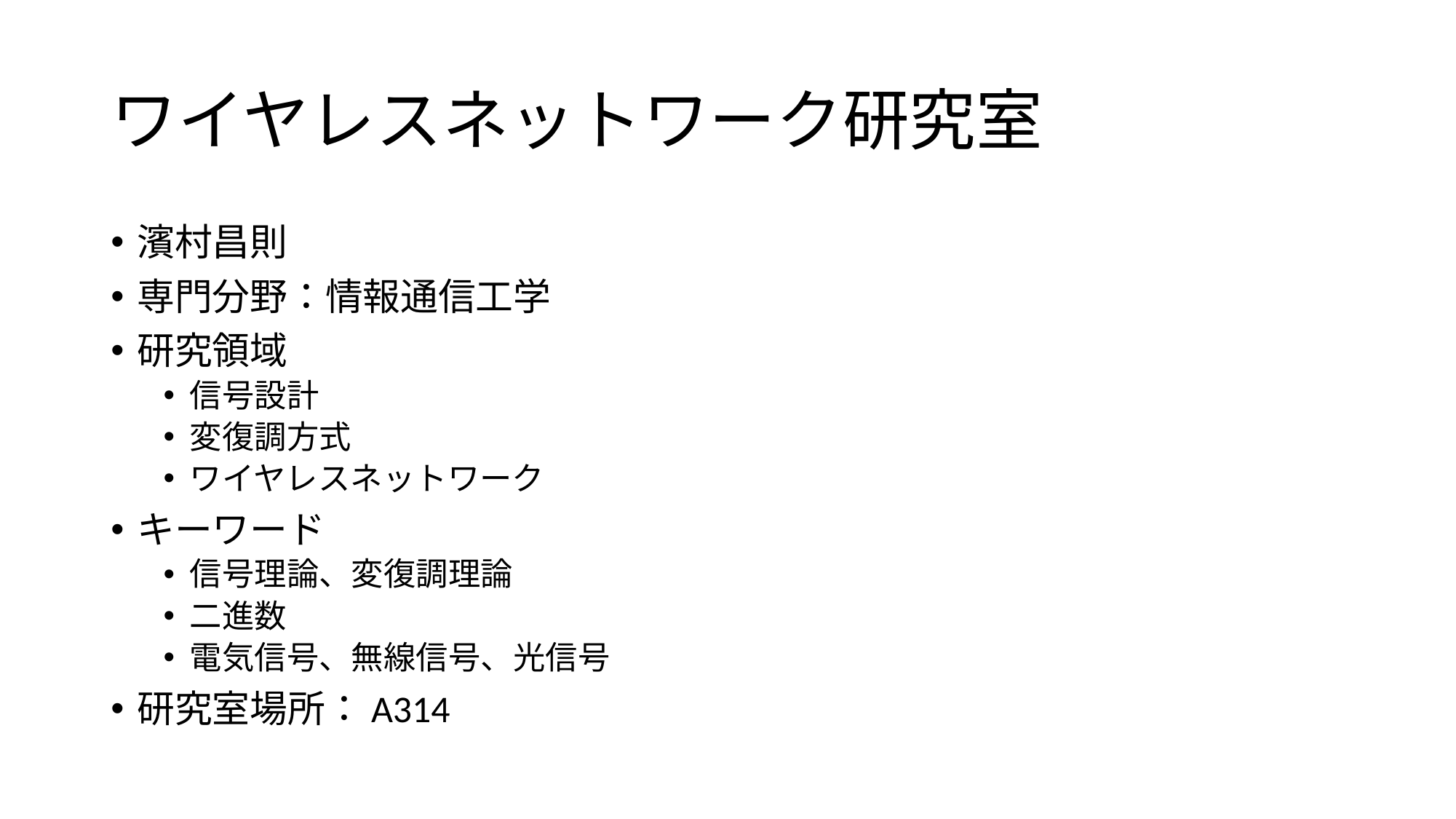

# ワイヤレスネットワーク研究室
濱村昌則
専門分野：情報通信工学
研究領域
信号設計
変復調方式
ワイヤレスネットワーク
キーワード
信号理論、変復調理論
二進数
電気信号、無線信号、光信号
研究室場所：A314